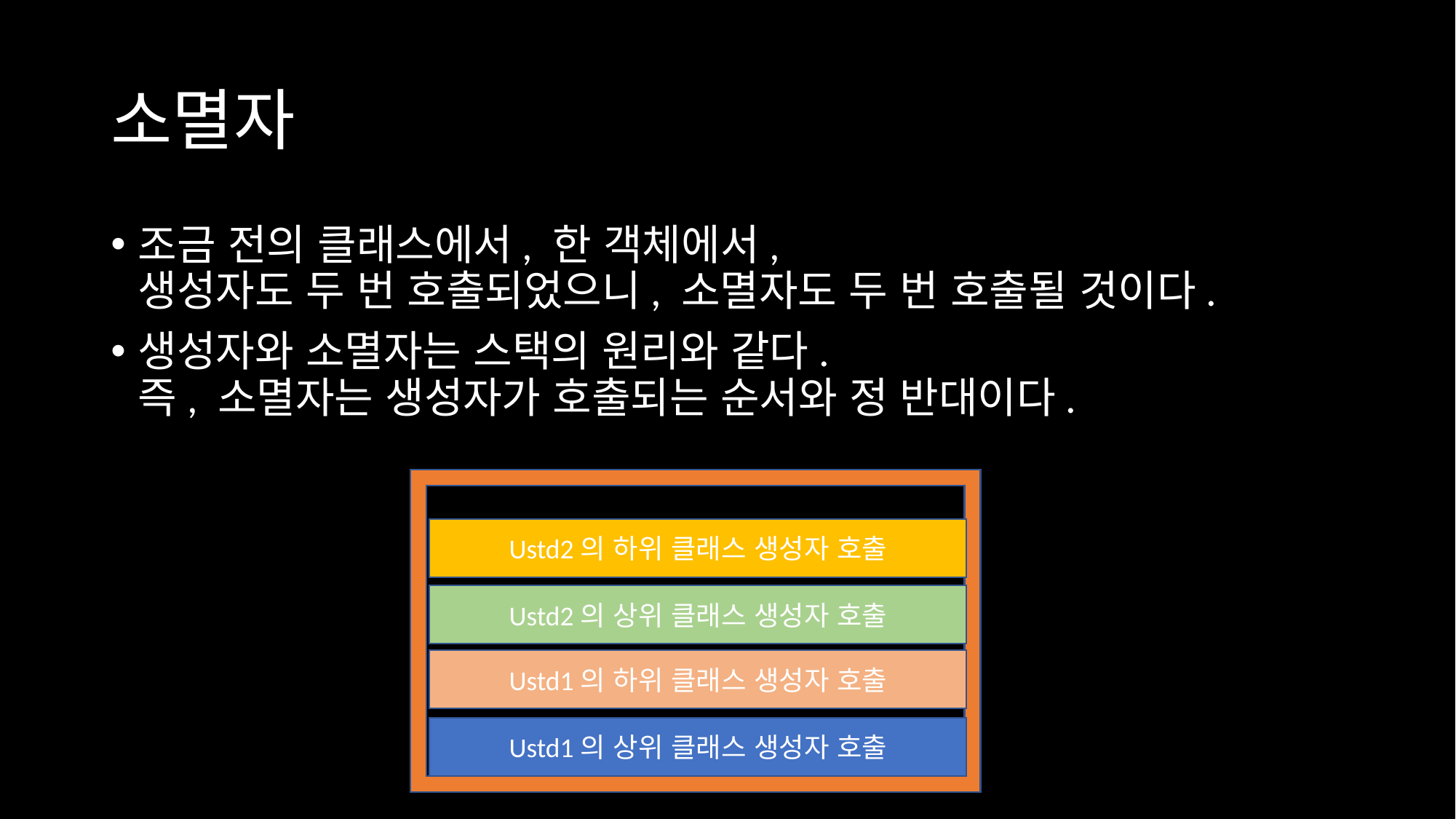

# 소멸자
조금 전의 클래스에서, 한 객체에서,
생성자도 두 번 호출되었으니, 소멸자도 두 번 호출될 것이다.
생성자와 소멸자는 스택의 원리와 같다.
즉, 소멸자는 생성자가 호출되는 순서와 정 반대이다.

Ustd2의 하위 클래스 생성자 호출
Ustd2의 상위 클래스 생성자 호출
Ustd1의 하위 클래스 생성자 호출
Ustd1의 상위 클래스 생성자 호출